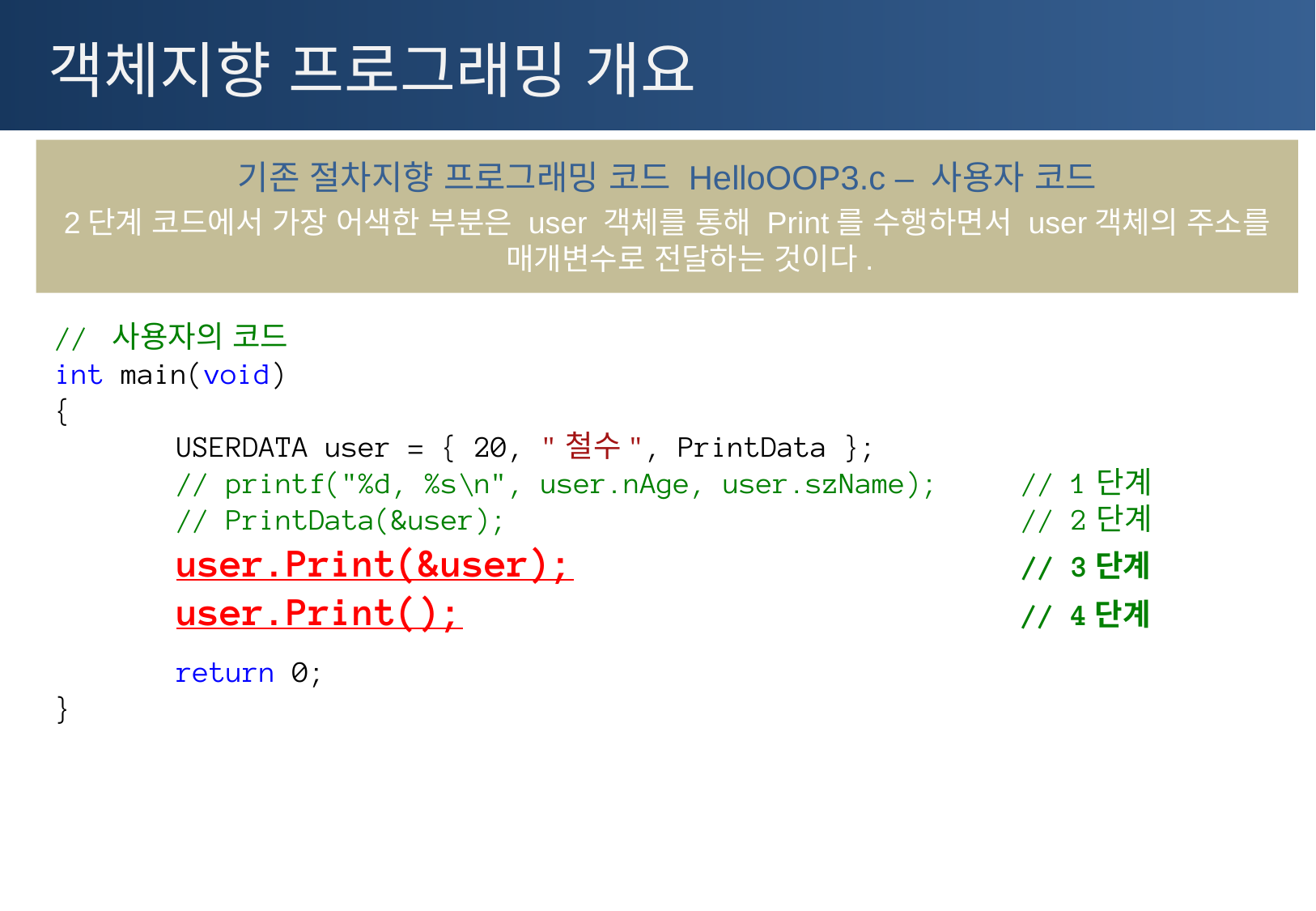

# 객체지향 프로그래밍 개요
기존 절차지향 프로그래밍 코드 HelloOOP3.c – 사용자 코드
2단계 코드에서 가장 어색한 부분은 user 객체를 통해 Print를 수행하면서 user객체의 주소를 매개변수로 전달하는 것이다.
// 사용자의 코드
int main(void)
{
	USERDATA user = { 20, "철수", PrintData };
	// printf("%d, %s\n", user.nAge, user.szName);     // 1단계
	// PrintData(&user);                               // 2단계
	user.Print(&user);                           // 3단계
	user.Print();                   		       // 4단계

	return 0;
}